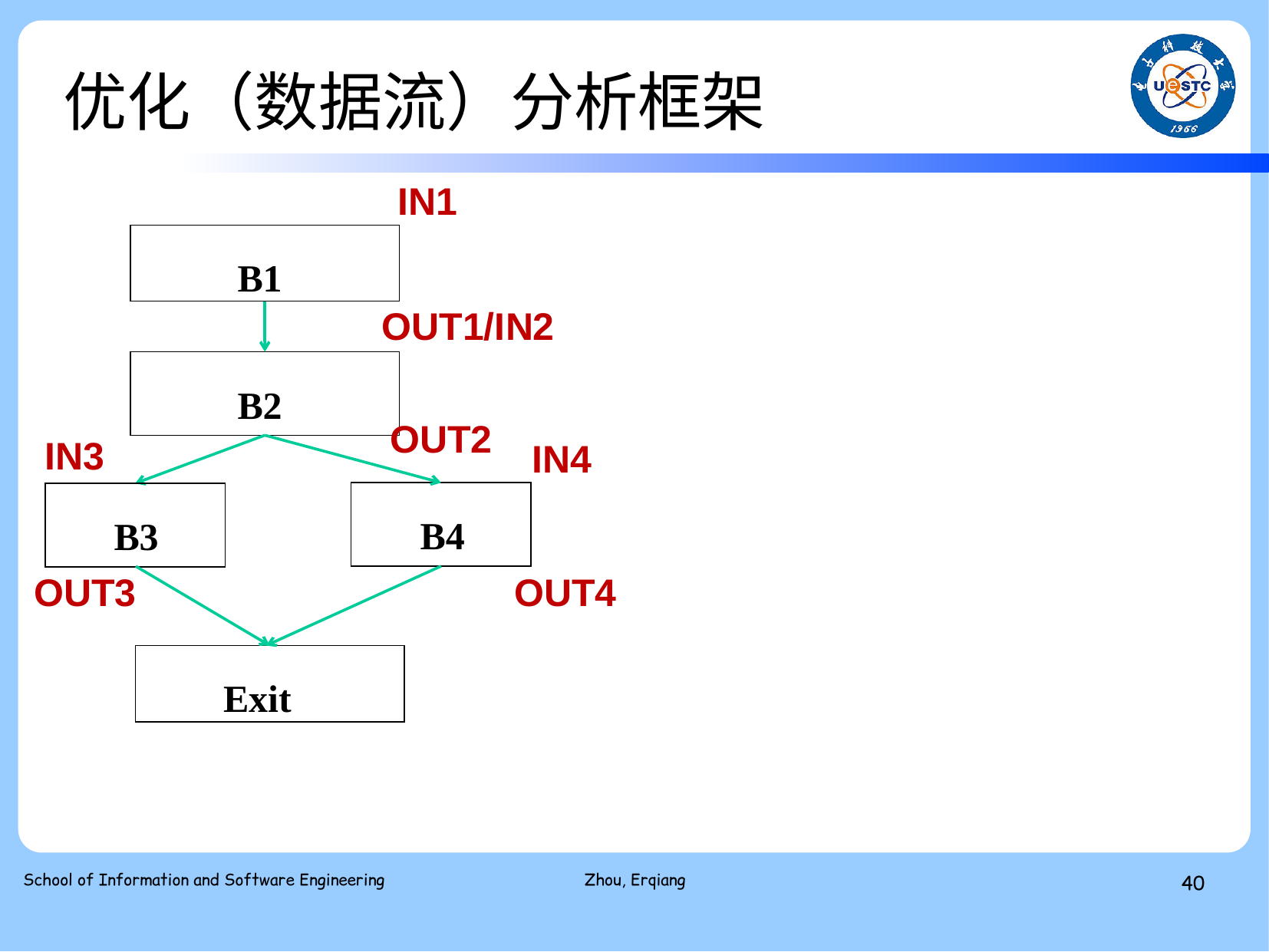

# 优化（数据流）分析框架
IN1
          B1
OUT1/IN2
          B2
OUT2
IN3
IN4
      B4
      B3
OUT4
OUT3
        Exit
 School of Information and Software Engineering
Zhou, Erqiang
40